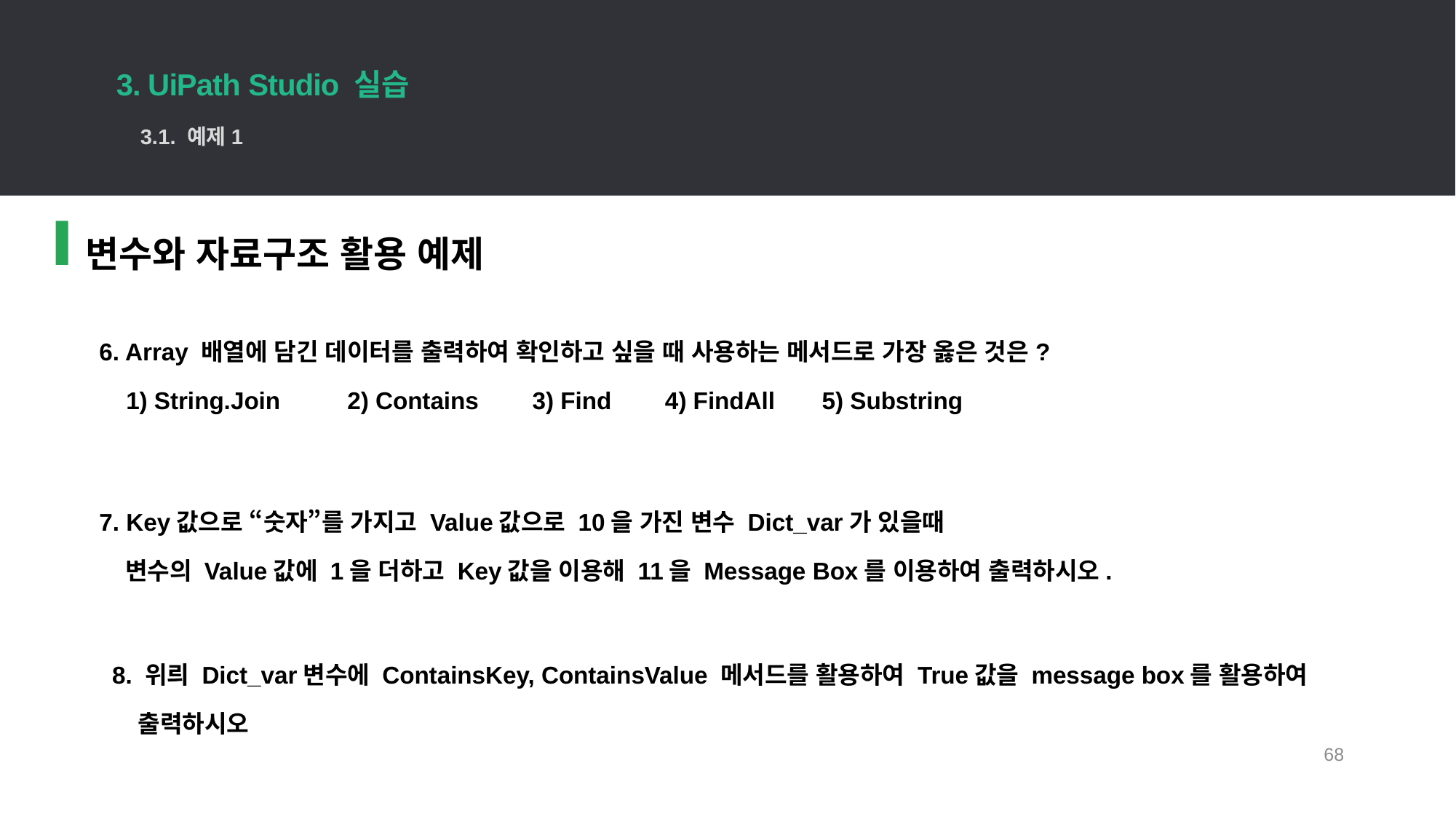

3. UiPath Studio 실습
68
3.1. 예제1
변수와 자료구조 활용 예제

6. Array 배열에 담긴 데이터를 출력하여 확인하고 싶을 때 사용하는 메서드로 가장 옳은 것은?
    1) String.Join          2) Contains        3) Find        4) FindAll       5) Substring
7. Key값으로 “숫자”를 가지고 Value값으로 10을 가진 변수 Dict_var가 있을때
   변수의 Value값에 1을 더하고 Key값을 이용해 11을 Message Box를 이용하여 출력하시오.

8. 위릐 Dict_var변수에 ContainsKey, ContainsValue 메서드를 활용하여 True값을 message box를 활용하여
   출력하시오
68